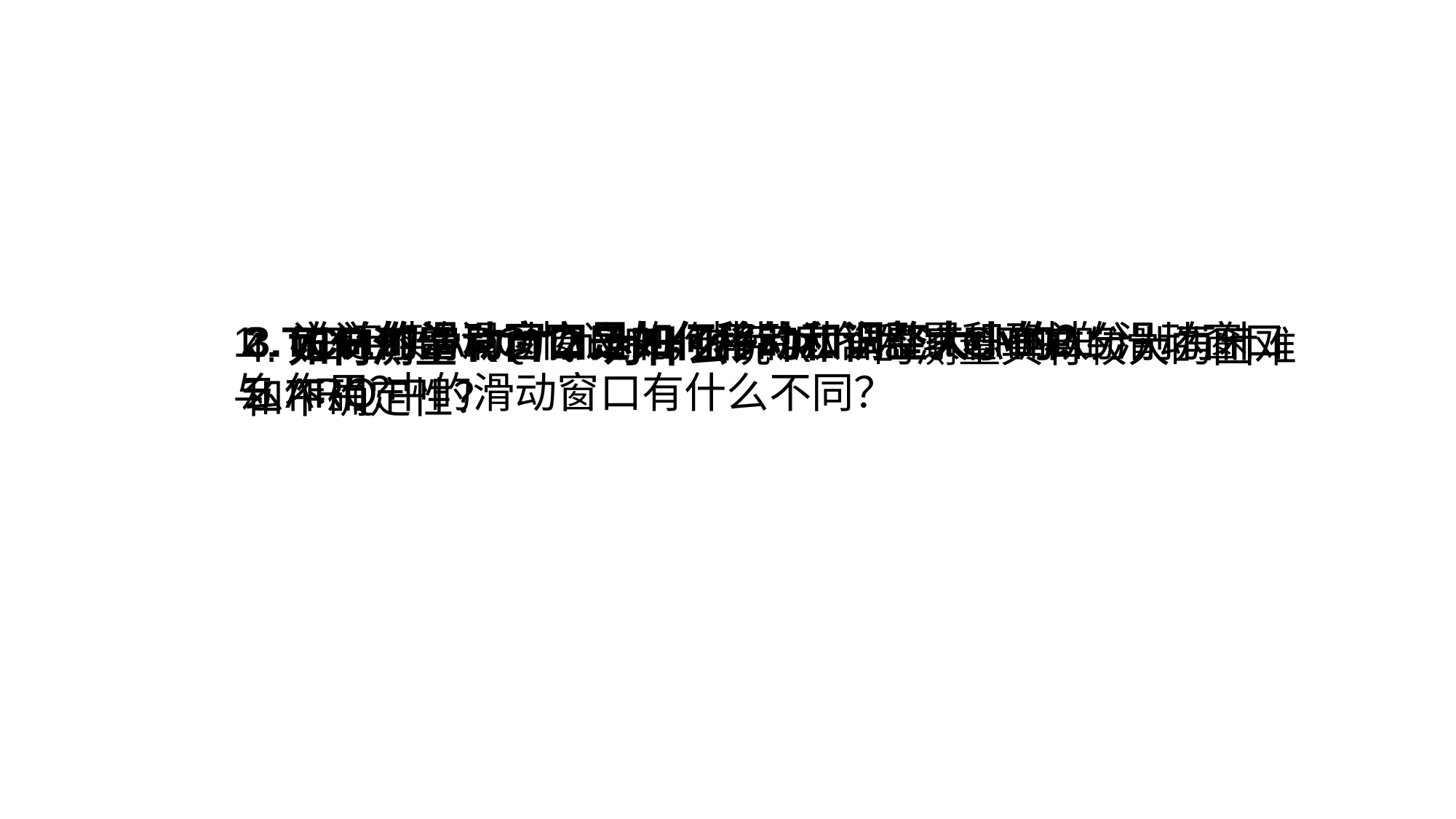

1. 说说你的滑动窗口的作用的认识。TCP中的滑动窗口与ARQ中的滑动窗口有什么不同？
2. 在连续ARQ协议中，捎带应答和累积确认分别有什么作用？
3.TCP的滑动窗口是如何移动和调整大小的？
4.如何测量RTT？为什么说RTT的测量具有较大的困难和不确定性？